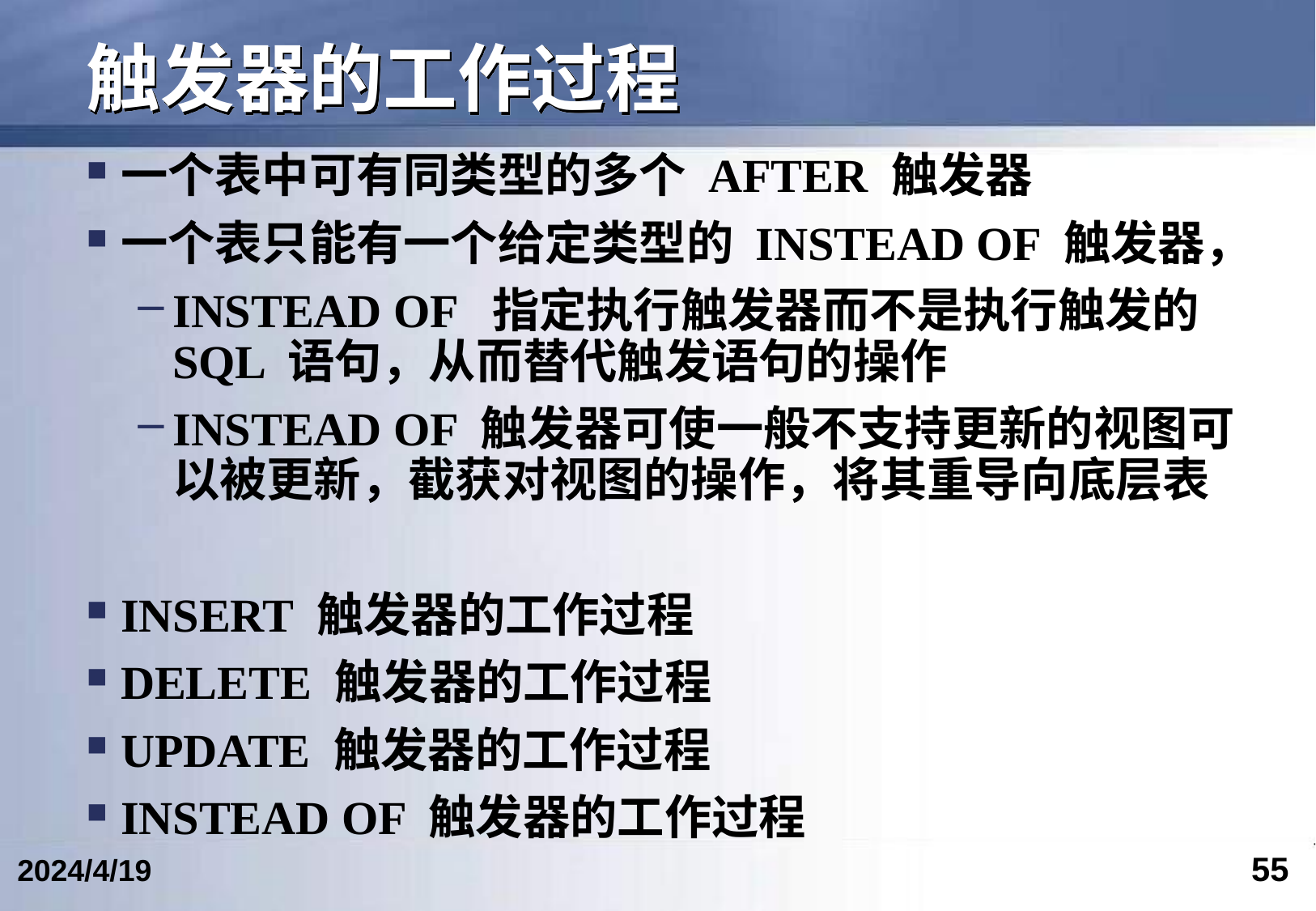

# 触发器的工作过程
一个表中可有同类型的多个 AFTER 触发器
一个表只能有一个给定类型的 INSTEAD OF 触发器，
INSTEAD OF  指定执行触发器而不是执行触发的 SQL 语句，从而替代触发语句的操作
INSTEAD OF 触发器可使一般不支持更新的视图可以被更新，截获对视图的操作，将其重导向底层表

INSERT 触发器的工作过程
DELETE 触发器的工作过程
UPDATE 触发器的工作过程
INSTEAD OF 触发器的工作过程
55
2024/4/19